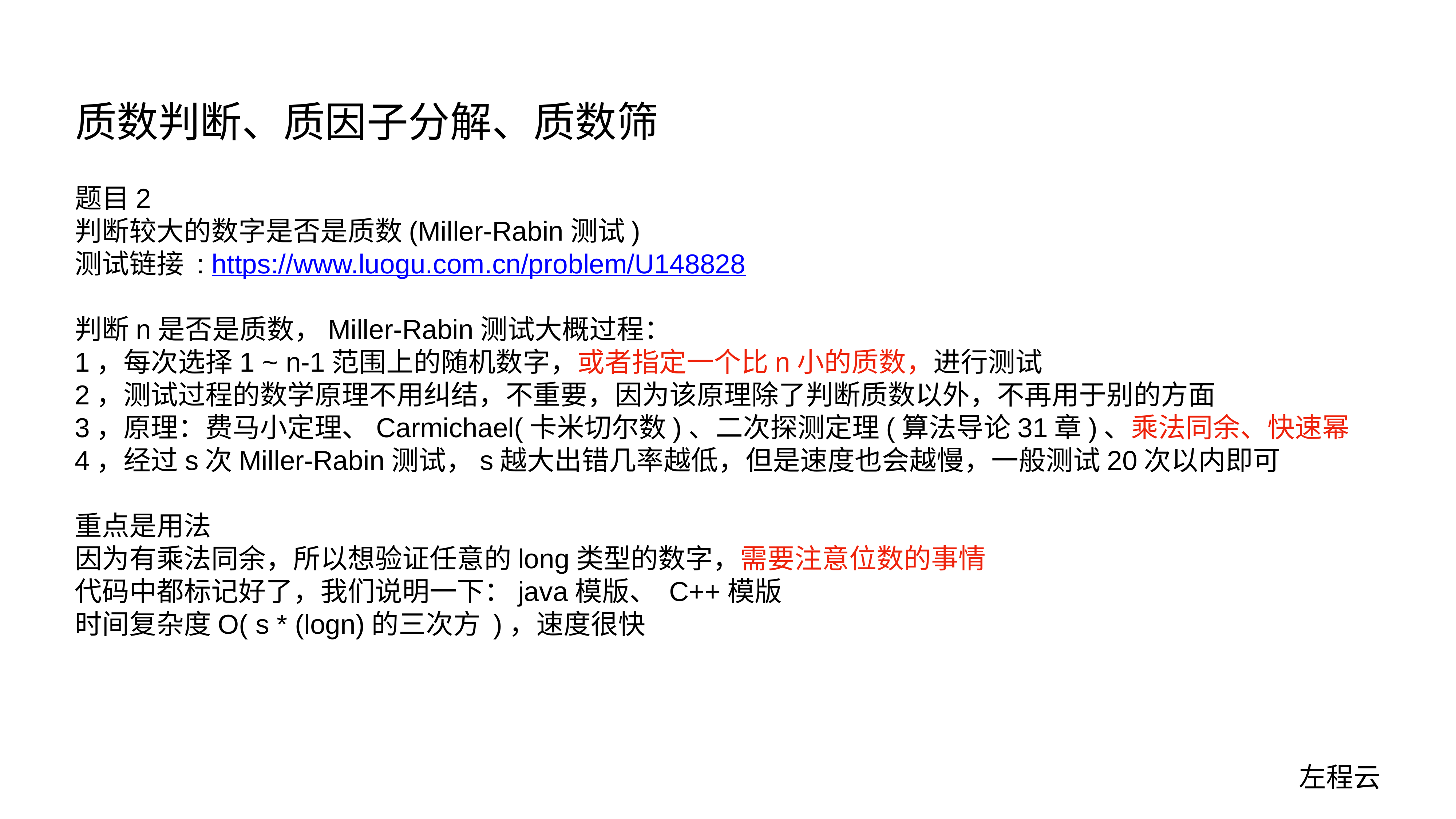

# 质数判断、质因子分解、质数筛
题目2
判断较大的数字是否是质数(Miller-Rabin测试)
测试链接 : https://www.luogu.com.cn/problem/U148828

判断n是否是质数，Miller-Rabin测试大概过程：
1，每次选择1 ~ n-1范围上的随机数字，或者指定一个比n小的质数，进行测试
2，测试过程的数学原理不用纠结，不重要，因为该原理除了判断质数以外，不再用于别的方面
3，原理：费马小定理、Carmichael(卡米切尔数)、二次探测定理(算法导论31章)、乘法同余、快速幂
4，经过s次Miller-Rabin测试，s越大出错几率越低，但是速度也会越慢，一般测试20次以内即可

重点是用法
因为有乘法同余，所以想验证任意的long类型的数字，需要注意位数的事情
代码中都标记好了，我们说明一下：java模版、 C++模版
时间复杂度O( s * (logn)的三次方 )，速度很快
左程云